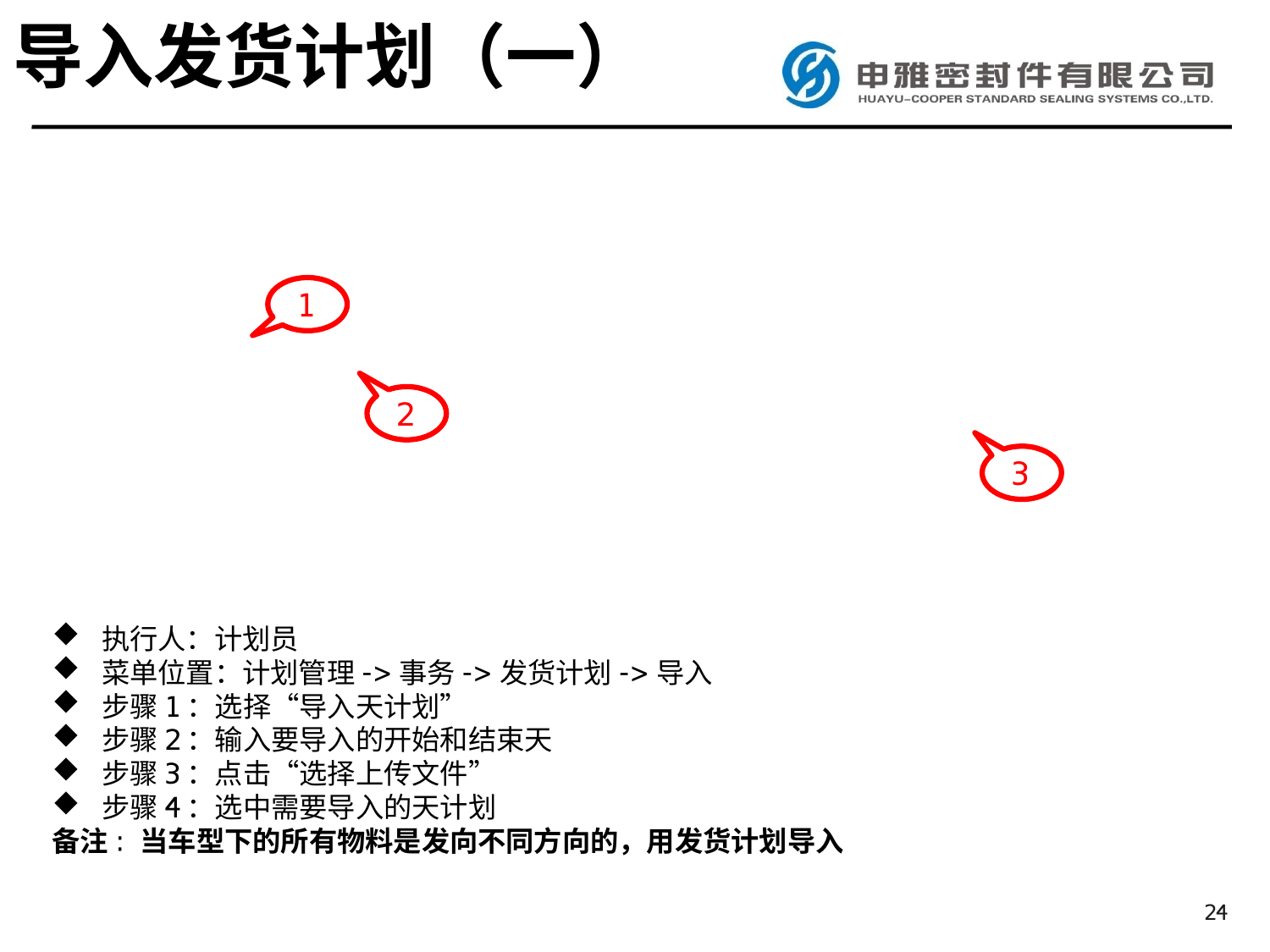

# 导入发货计划（一）
1
2
3
执行人：计划员
菜单位置：计划管理->事务->发货计划->导入
步骤1：选择“导入天计划”
步骤2：输入要导入的开始和结束天
步骤3：点击“选择上传文件”
步骤4：选中需要导入的天计划
备注: 当车型下的所有物料是发向不同方向的，用发货计划导入